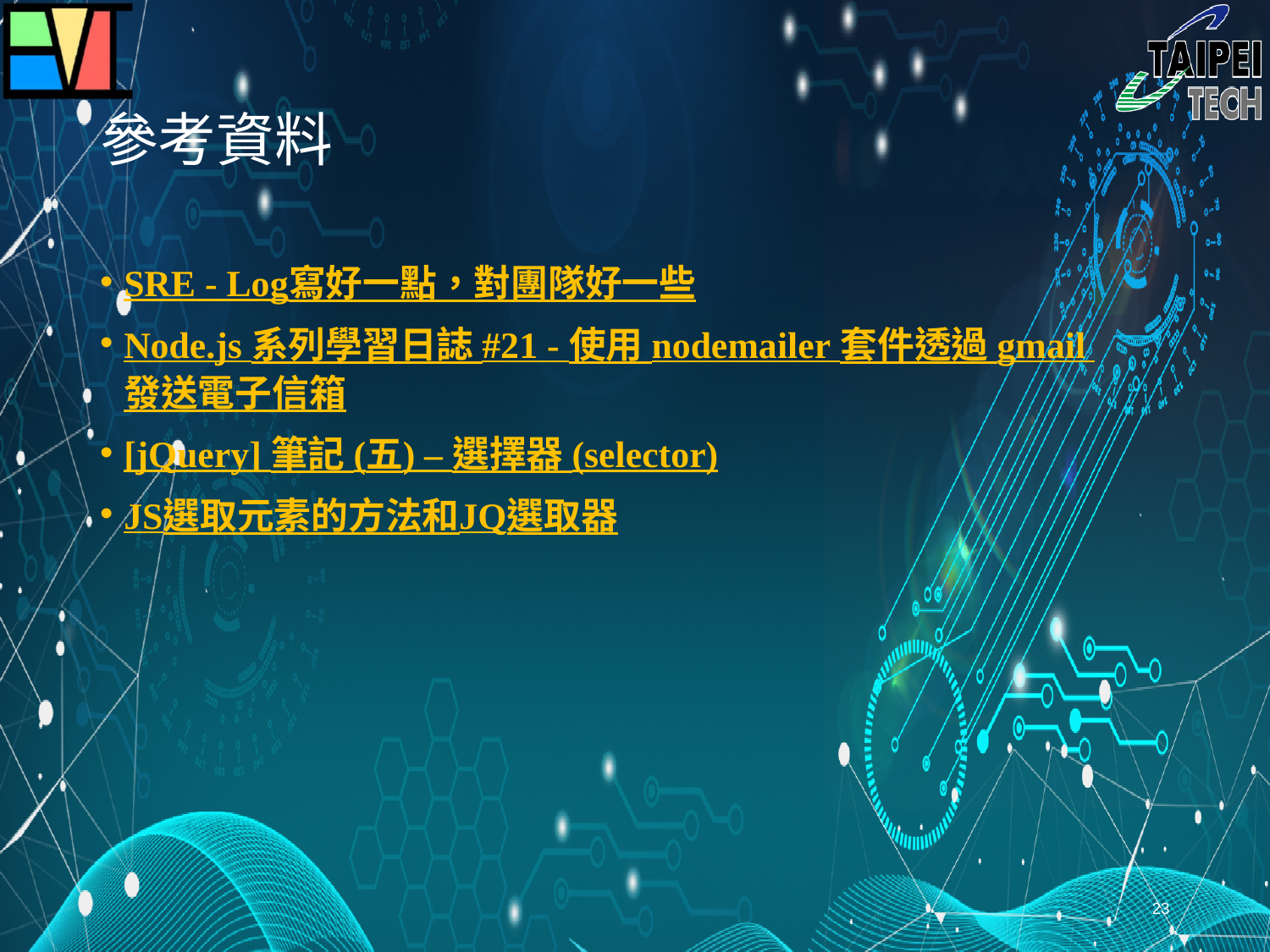

# 參考資料
SRE - Log寫好一點，對團隊好一些
Node.js 系列學習日誌 #21 - 使用 nodemailer 套件透過 gmail 發送電子信箱
[jQuery] 筆記 (五) – 選擇器 (selector)
JS選取元素的方法和JQ選取器

23